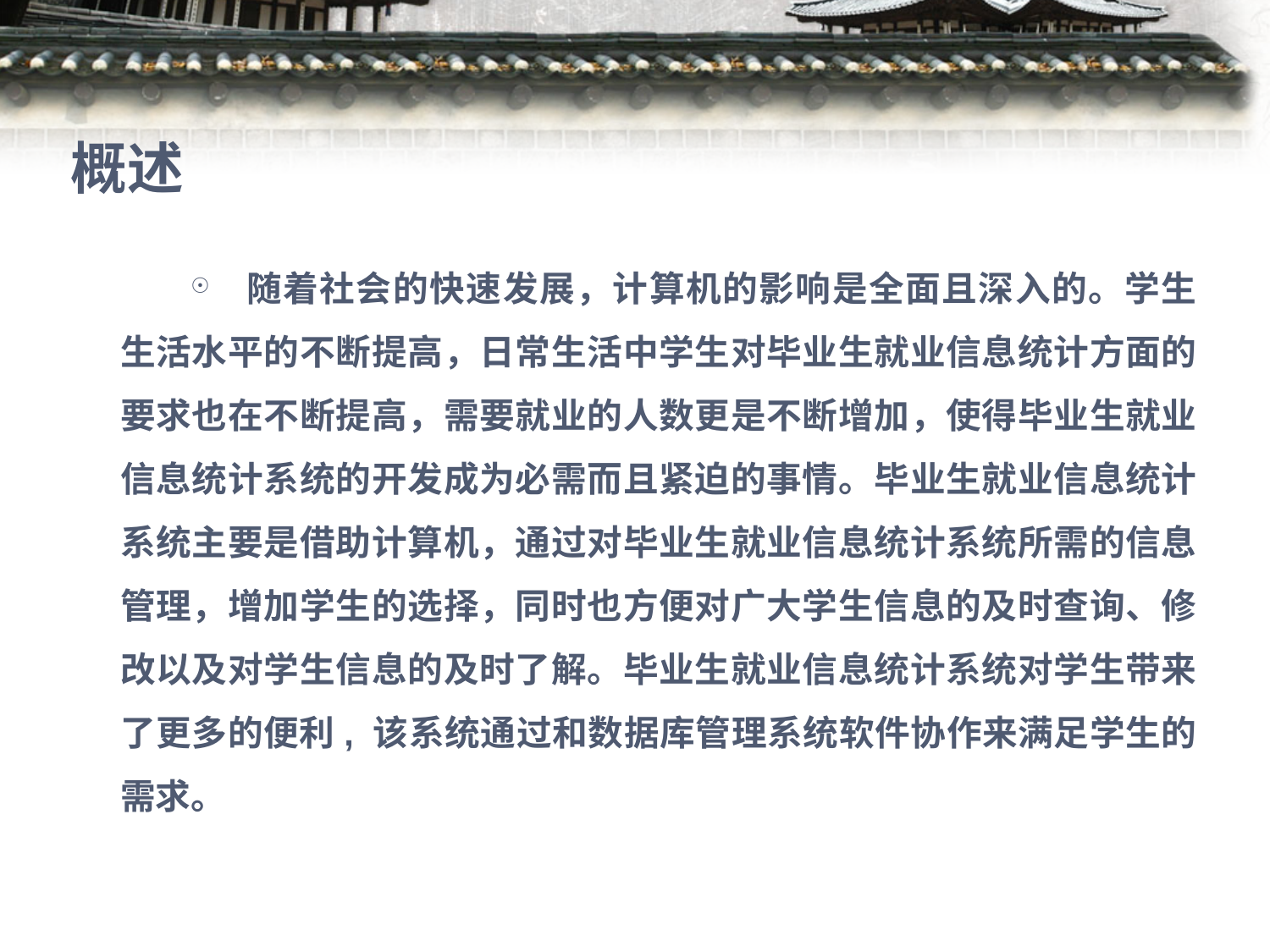

# 概述
　随着社会的快速发展，计算机的影响是全面且深入的。学生生活水平的不断提高，日常生活中学生对毕业生就业信息统计方面的要求也在不断提高，需要就业的人数更是不断增加，使得毕业生就业信息统计系统的开发成为必需而且紧迫的事情。毕业生就业信息统计系统主要是借助计算机，通过对毕业生就业信息统计系统所需的信息管理，增加学生的选择，同时也方便对广大学生信息的及时查询、修改以及对学生信息的及时了解。毕业生就业信息统计系统对学生带来了更多的便利, 该系统通过和数据库管理系统软件协作来满足学生的需求。